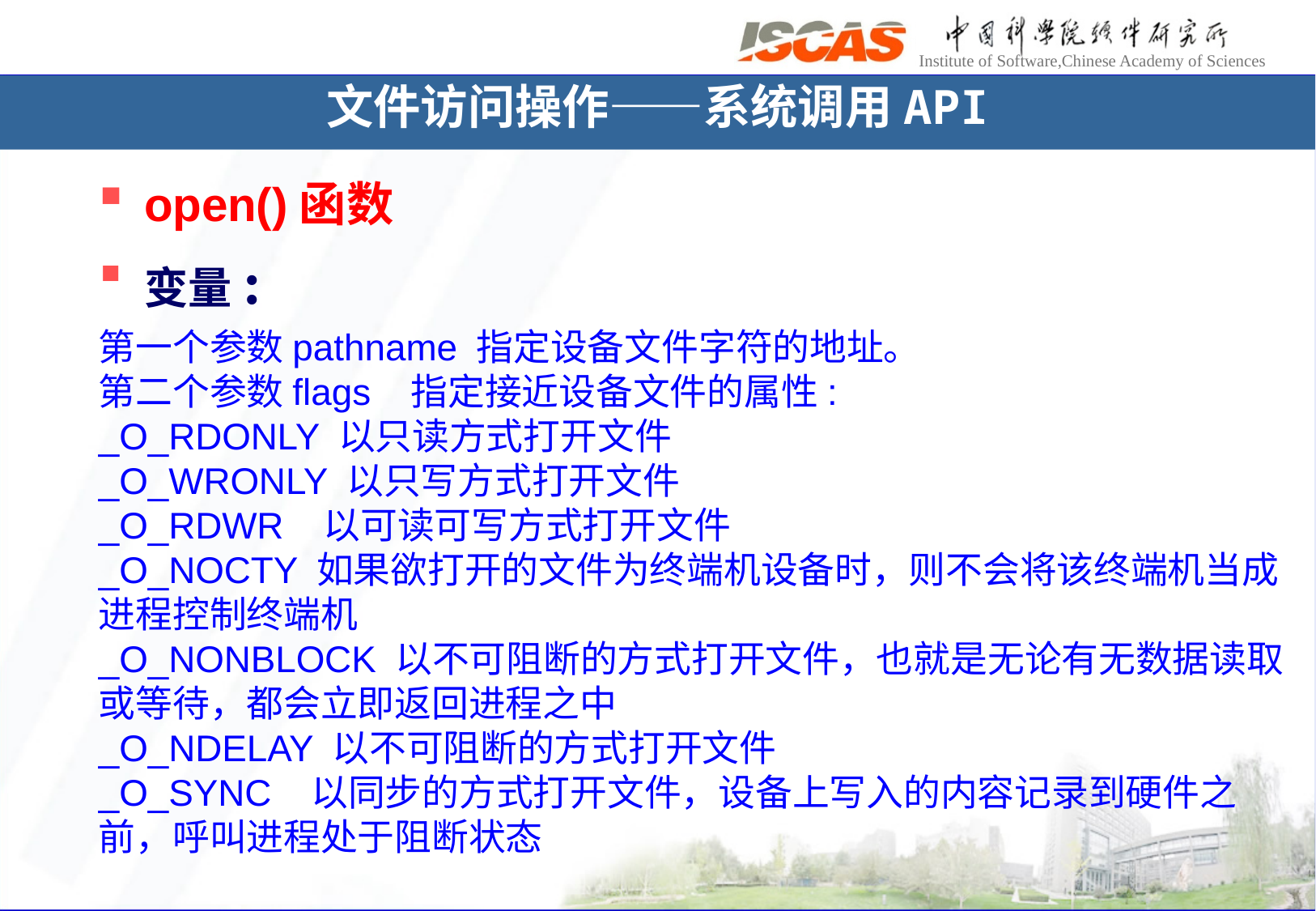

文件访问操作——系统调用API
open()函数
变量:
第一个参数pathname 指定设备文件字符的地址。
第二个参数flags   指定接近设备文件的属性:
_O_RDONLY 以只读方式打开文件
_O_WRONLY 以只写方式打开文件
_O_RDWR   以可读可写方式打开文件
_O_NOCTY 如果欲打开的文件为终端机设备时，则不会将该终端机当成进程控制终端机
_O_NONBLOCK 以不可阻断的方式打开文件，也就是无论有无数据读取或等待，都会立即返回进程之中
_O_NDELAY 以不可阻断的方式打开文件
_O_SYNC   以同步的方式打开文件，设备上写入的内容记录到硬件之前，呼叫进程处于阻断状态